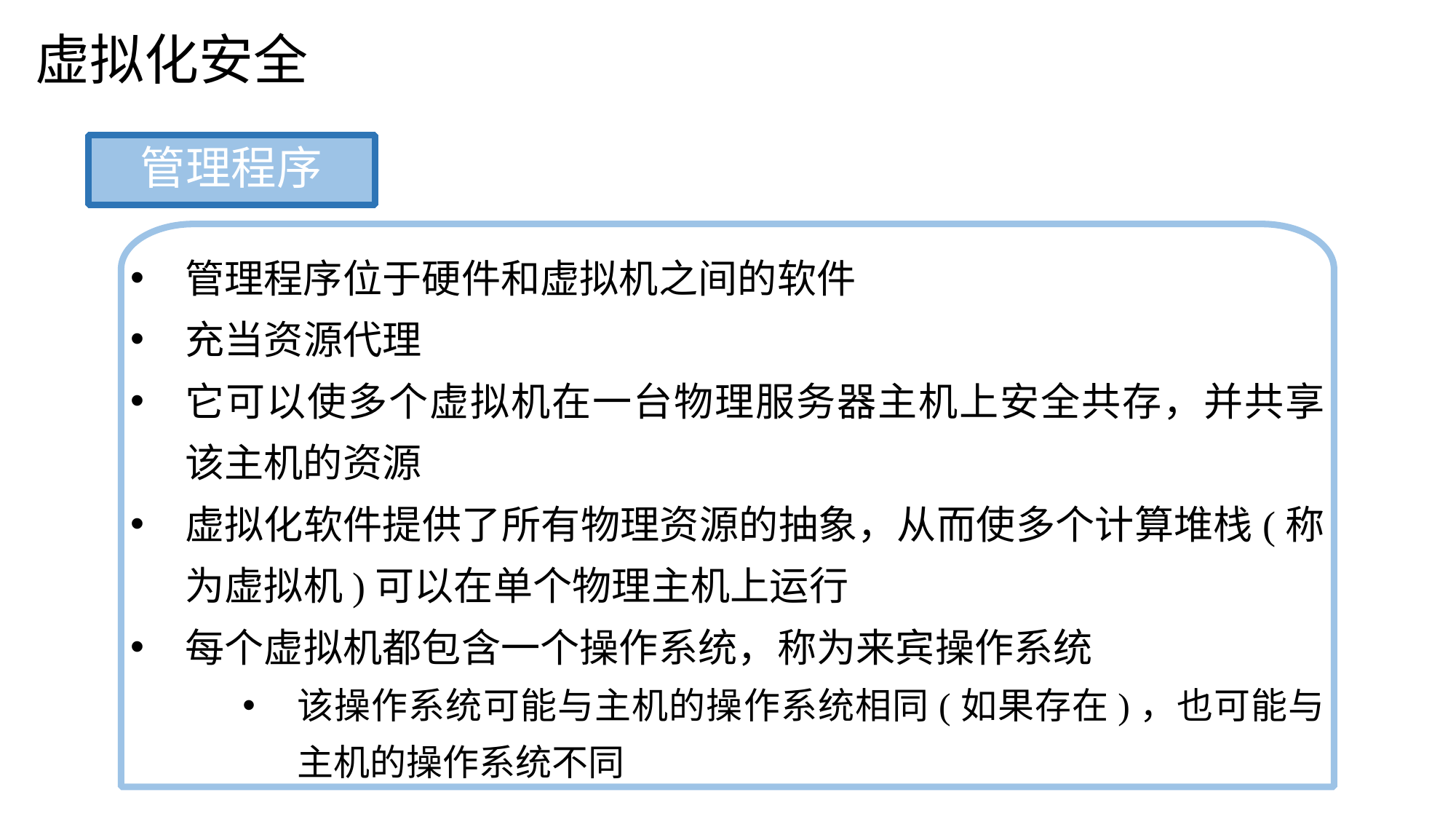

虚拟化安全

管理程序
管理程序位于硬件和虚拟机之间的软件
充当资源代理
它可以使多个虚拟机在一台物理服务器主机上安全共存，并共享该主机的资源
虚拟化软件提供了所有物理资源的抽象，从而使多个计算堆栈(称为虚拟机)可以在单个物理主机上运行
每个虚拟机都包含一个操作系统，称为来宾操作系统
该操作系统可能与主机的操作系统相同(如果存在)，也可能与主机的操作系统不同